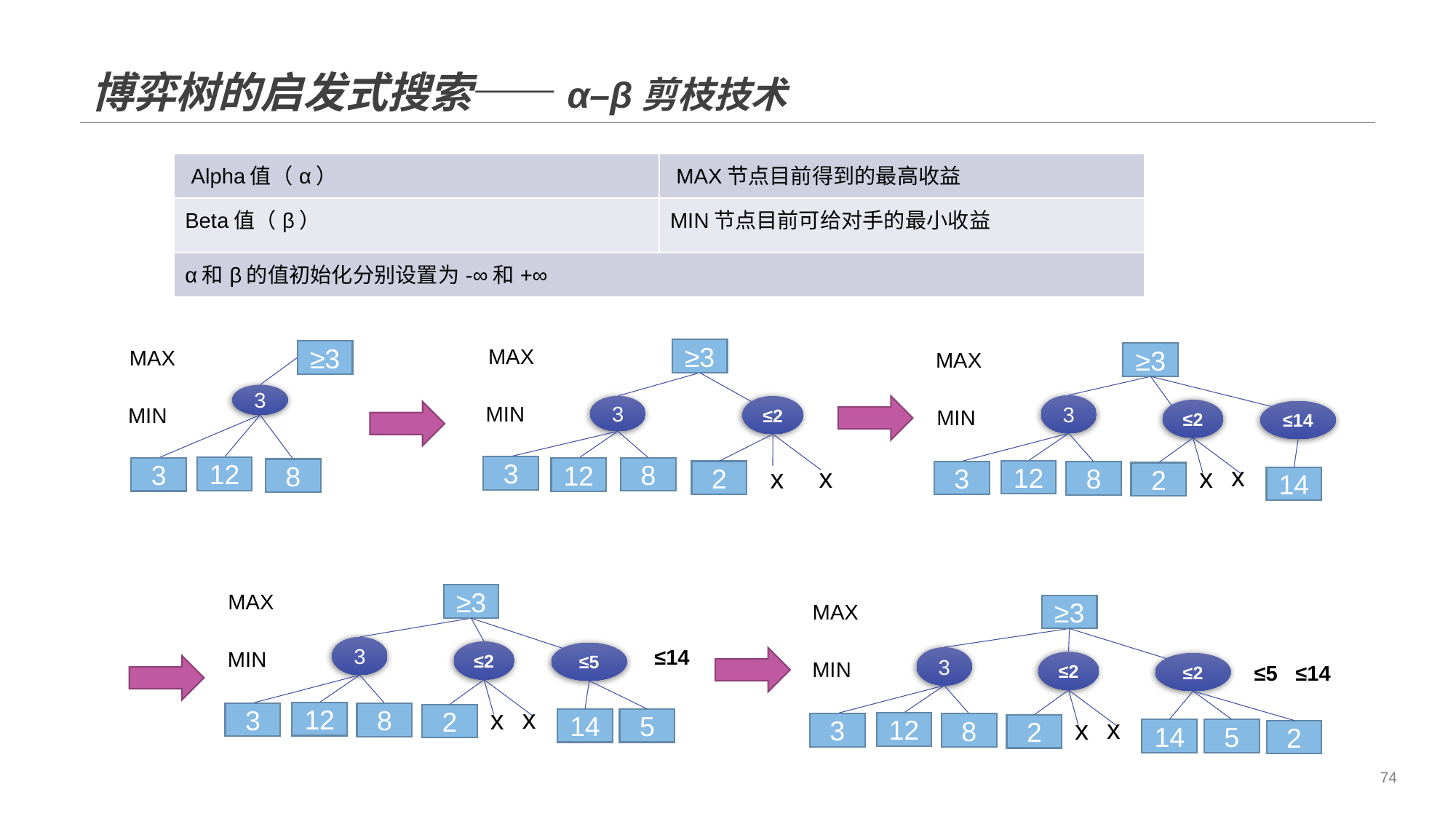

# 博弈树的启发式搜索——α–β剪枝技术

| Alpha值（α） | MAX节点目前得到的最高收益 |
| --- | --- |
| Beta值（β） | MIN节点目前可给对手的最小收益 |
| α和β的值初始化分别设置为-∞和+∞ |  |
MAX
≥3
MIN
≤2
3
x
3
x
8
12
2
MAX
≥3
3
MIN
12
3
8
MAX
≥3
3
MIN
≤2
≤14
x
x
12
3
8
2
14

MAX
≥3
3
≤14
MIN
≤2
≤5
x
x
12
3
8
2
14
5
MAX
≥3
3
MIN
≤2
≤2
≤5   ≤14
x
x
12
3
8
2
14
5
2

74